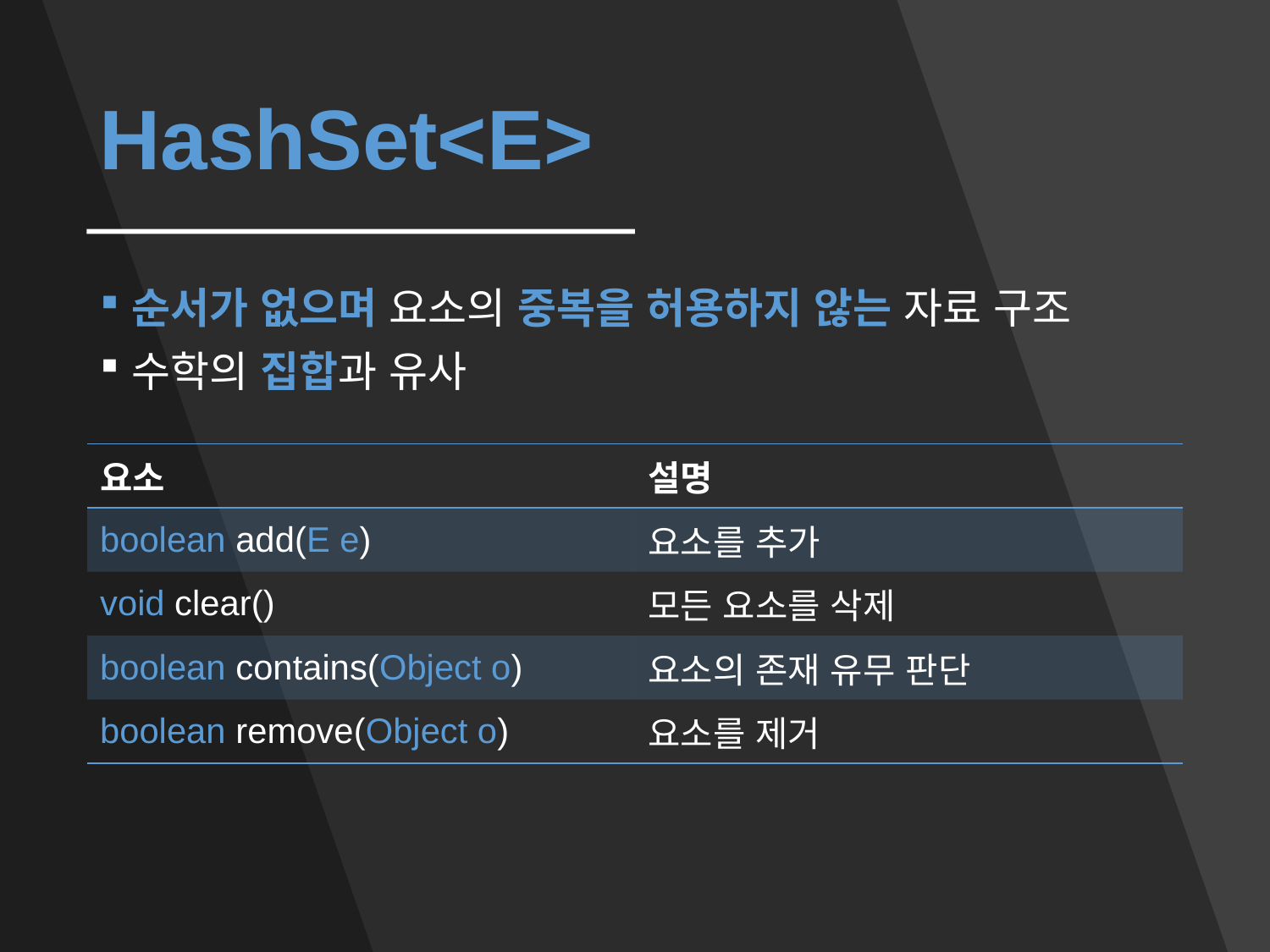

# HashSet<E>

순서가 없으며 요소의 중복을 허용하지 않는 자료 구조
수학의 집합과 유사
| 요소 | 설명 |
| --- | --- |
| boolean add(E e) | 요소를 추가 |
| void clear() | 모든 요소를 삭제 |
| boolean contains(Object o) | 요소의 존재 유무 판단 |
| boolean remove(Object o) | 요소를 제거 |